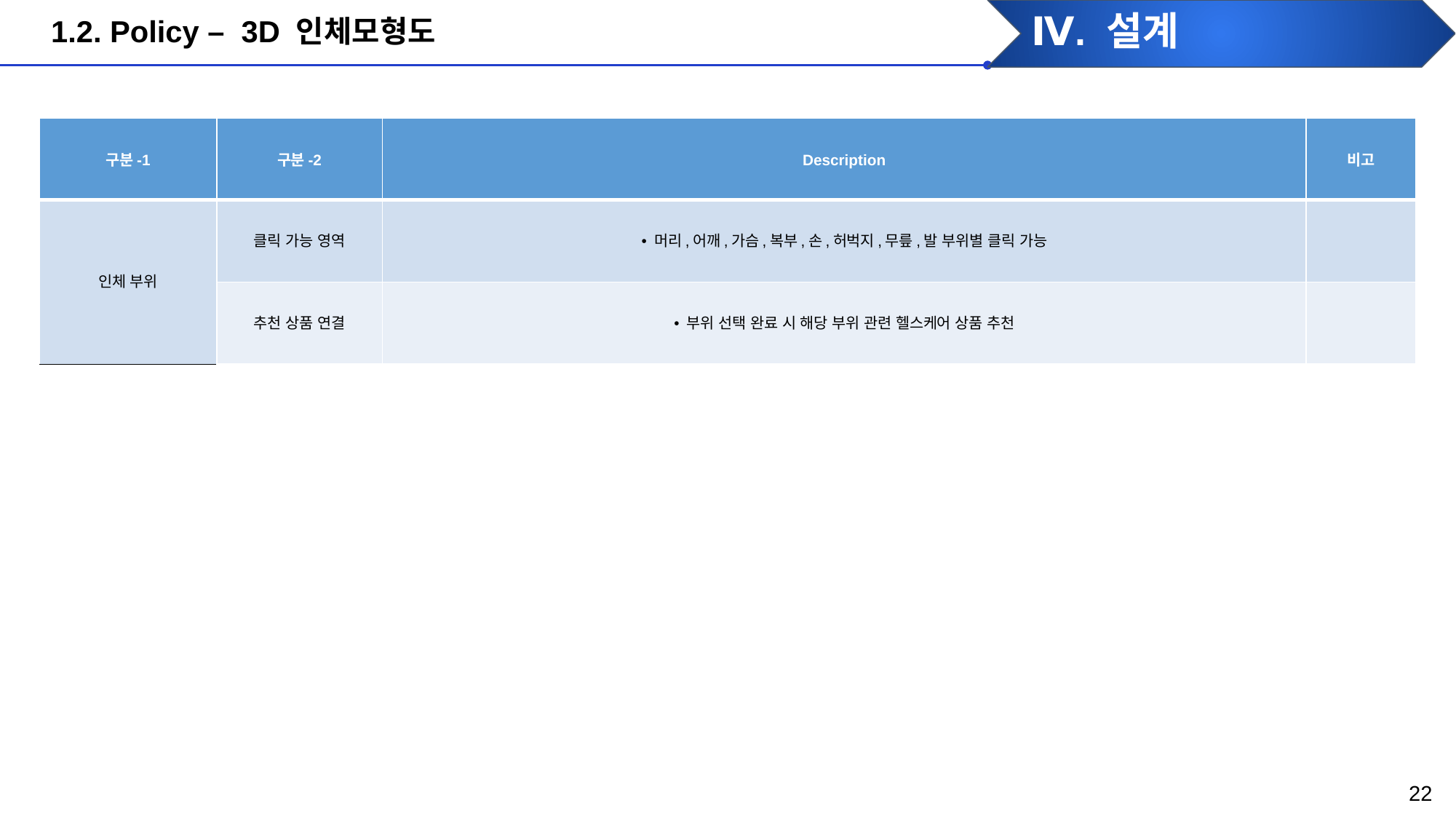

1.2. Policy –  3D 인체모형도
Ⅳ. 설계
| 구분-1 | 구분-2 | Description | 비고 |
| --- | --- | --- | --- |
| 인체 부위 | 클릭 가능 영역 | • 머리,어깨,가슴,복부,손,허벅지,무릎,발 부위별 클릭 가능 |  |
|  | 추천 상품 연결 | • 부위 선택 완료 시 해당 부위 관련 헬스케어 상품 추천 |  |